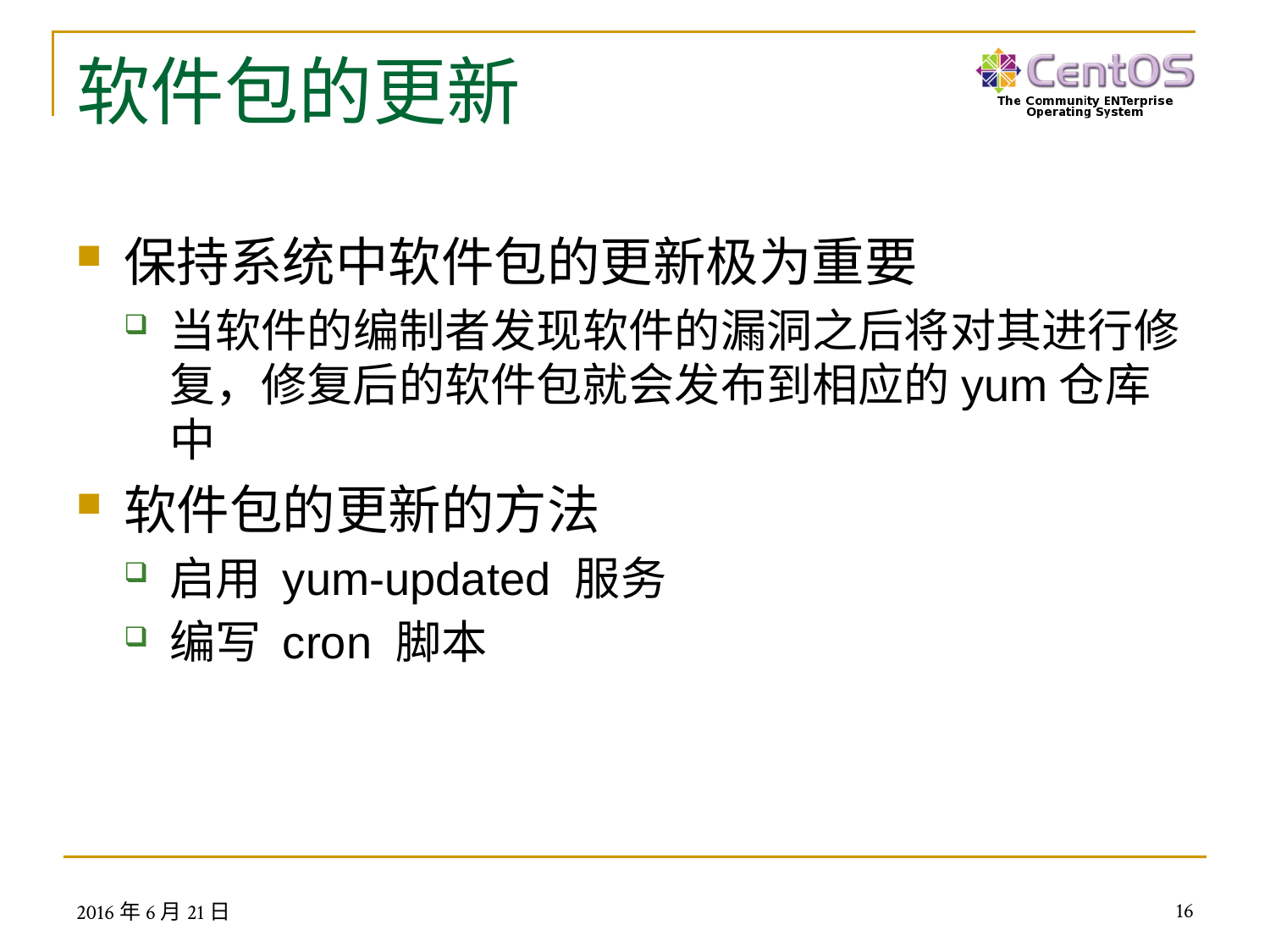

# 软件包的更新
保持系统中软件包的更新极为重要
当软件的编制者发现软件的漏洞之后将对其进行修复，修复后的软件包就会发布到相应的yum仓库中
软件包的更新的方法
启用 yum-updated 服务
编写 cron 脚本
2016年6月21日
16